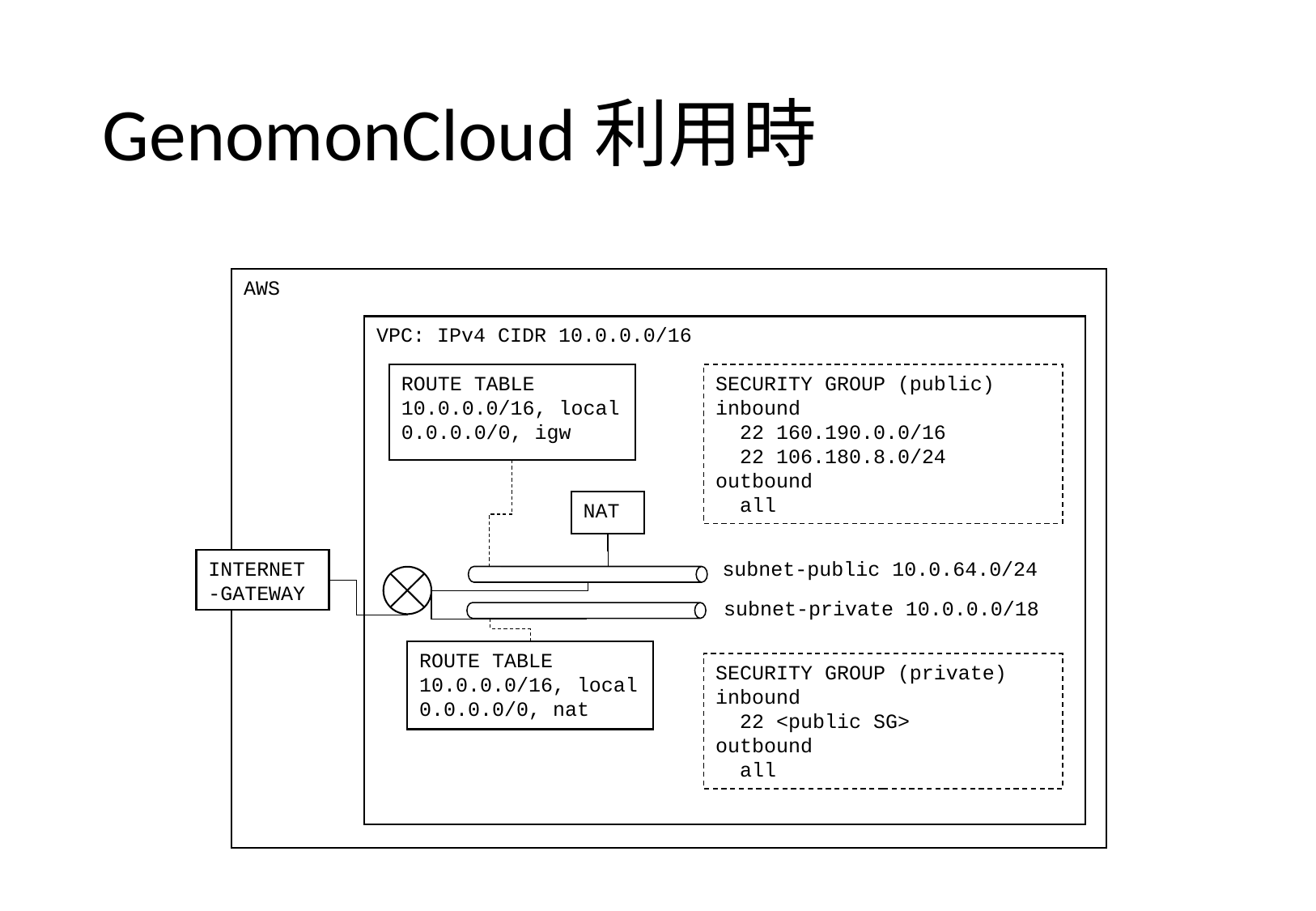

# GenomonCloud利用時
AWS
VPC: IPv4 CIDR 10.0.0.0/16
SECURITY GROUP (public)
inbound
  22 160.190.0.0/16
  22 106.180.8.0/24
outbound
  all
ROUTE TABLE
10.0.0.0/16, local
0.0.0.0/0, igw

NAT
INTERNET-GATEWAY
subnet-public 10.0.64.0/24

subnet-private 10.0.0.0/18

ROUTE TABLE
10.0.0.0/16, local
0.0.0.0/0, nat
SECURITY GROUP (private)
inbound
  22 <public SG>
outbound
  all